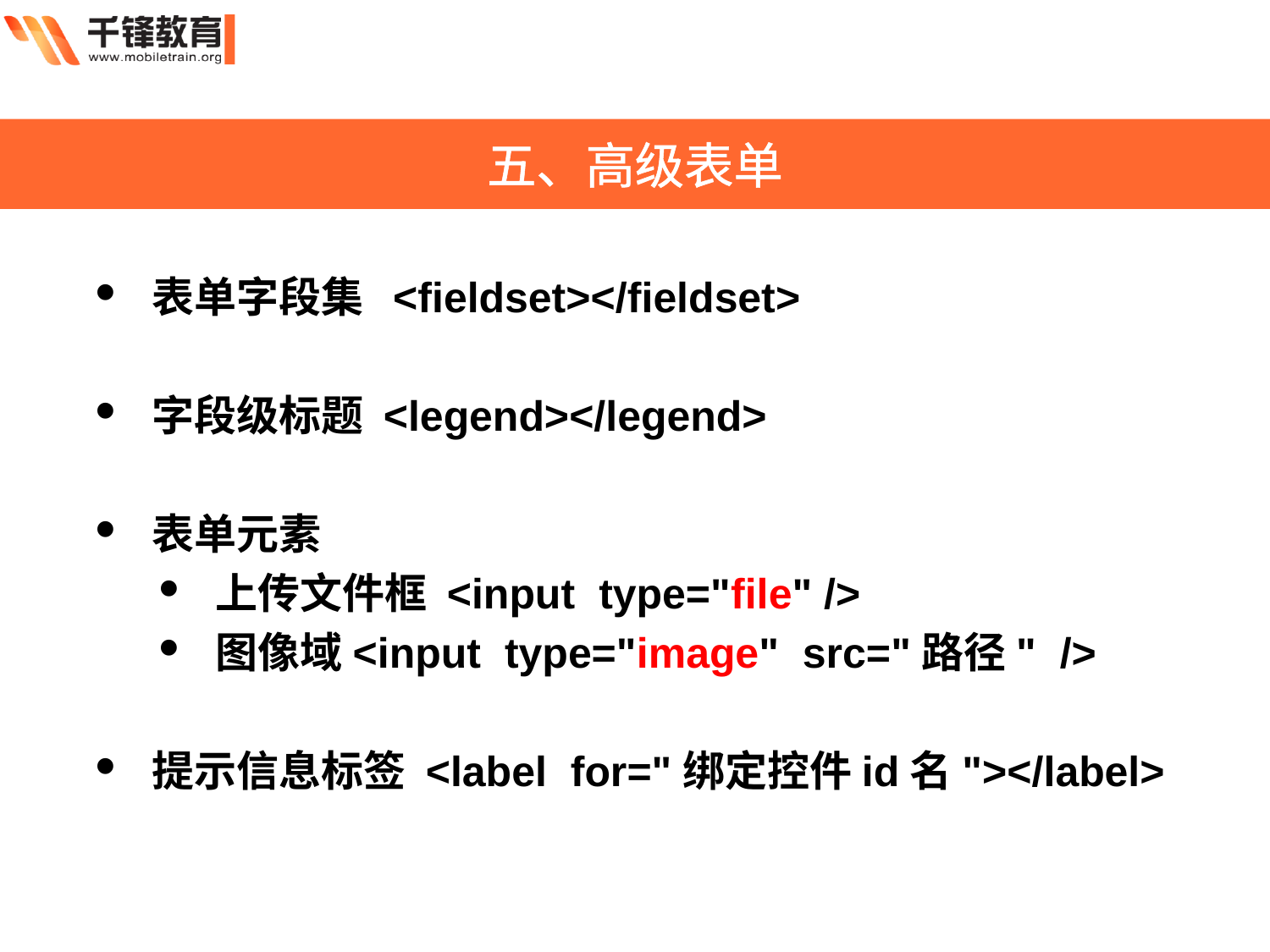

五、高级表单
表单字段集  <fieldset></fieldset>

字段级标题 <legend></legend>

表单元素
上传文件框 <input  type="file" />
图像域<input  type="image"  src="路径"  />

提示信息标签 <label  for="绑定控件id名"></label>